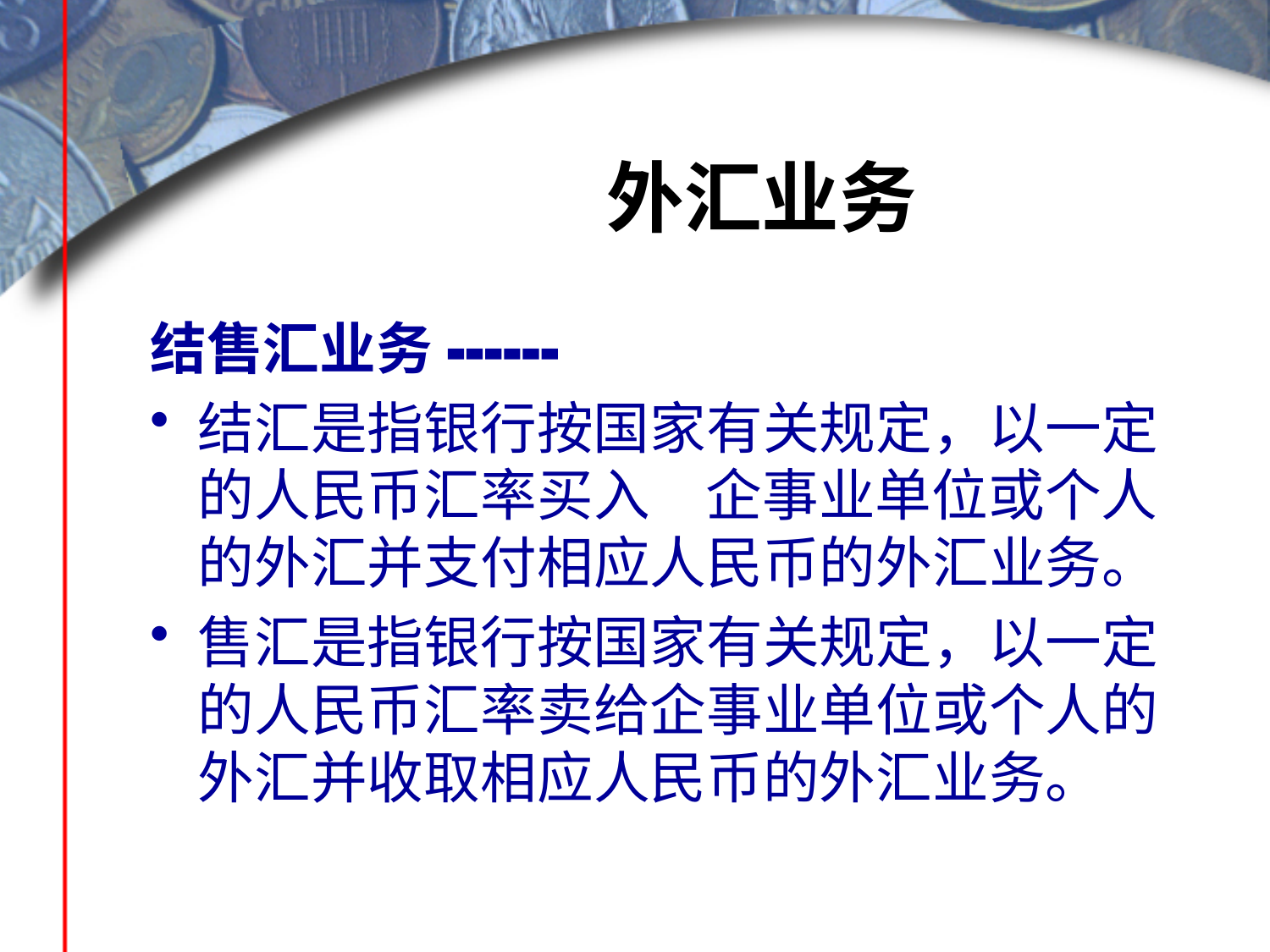

# 外汇业务
结售汇业务------
结汇是指银行按国家有关规定，以一定的人民币汇率买入	企事业单位或个人的外汇并支付相应人民币的外汇业务。
售汇是指银行按国家有关规定，以一定的人民币汇率卖给企事业单位或个人的外汇并收取相应人民币的外汇业务。